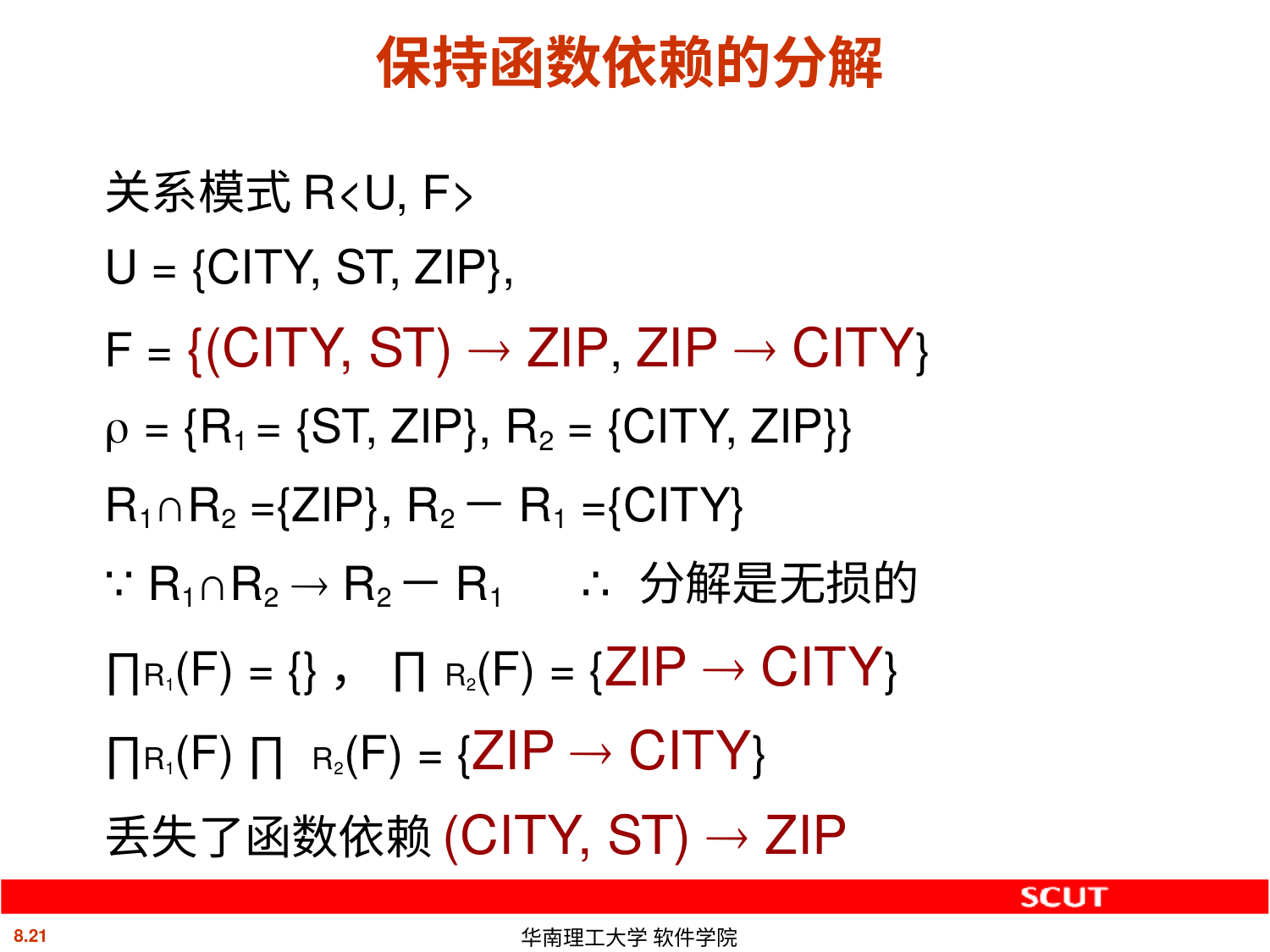

# 保持函数依赖的分解
关系模式R<U, F>
U = {CITY, ST, ZIP},
F = {(CITY, ST) → ZIP, ZIP → CITY}
ρ = {R1 = {ST, ZIP}, R2 = {CITY, ZIP}}
R1∩R2 ={ZIP}, R2－R1 ={CITY}
∵ R1∩R2 → R2－R1      ∴分解是无损的
∏R1(F) = {}， ∏R2(F) = {ZIP → CITY}
∏R1(F) ∪ ∏R2(F) = {ZIP → CITY}
丢失了函数依赖(CITY, ST) → ZIP